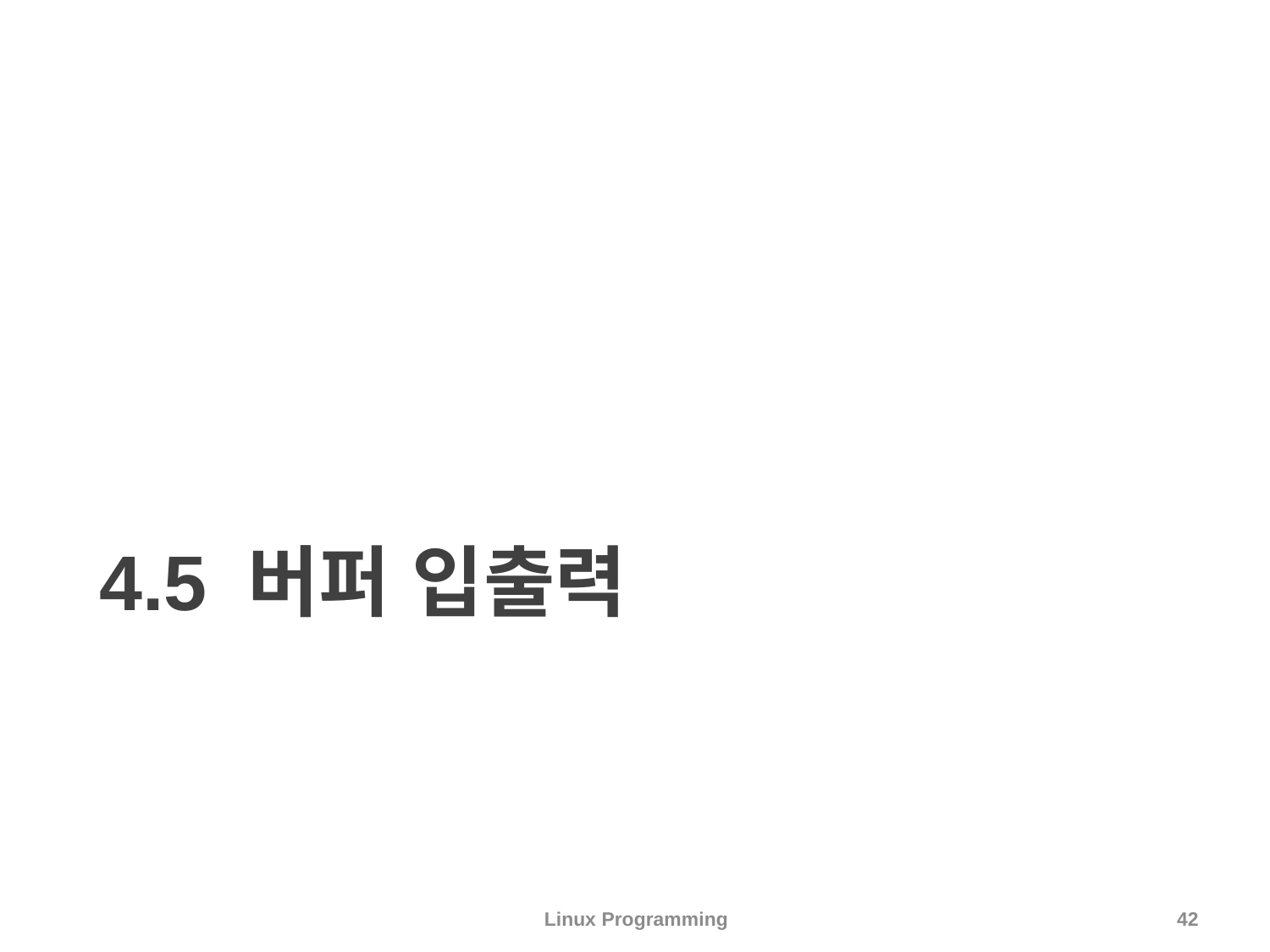

# 4.5 버퍼 입출력

Linux Programming
42